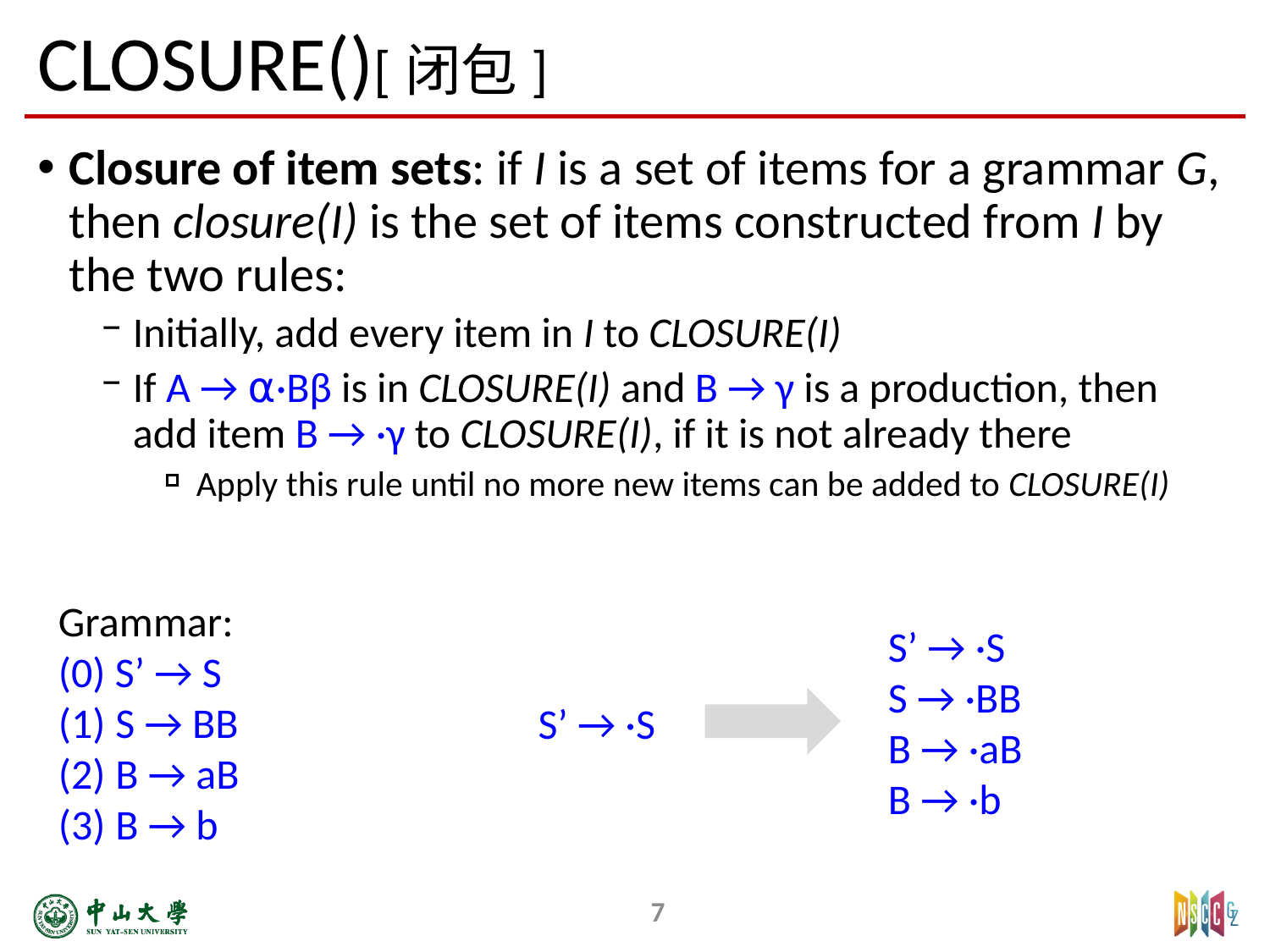

# CLOSURE()[闭包]
Closure of item sets: if I is a set of items for a grammar G, then closure(I) is the set of items constructed from I by the two rules:
Initially, add every item in I to CLOSURE(I)
If A → ⍺·Bβ is in CLOSURE(I) and B → γ is a production, then add item B → ·γ to CLOSURE(I), if it is not already there
Apply this rule until no more new items can be added to CLOSURE(I)
Grammar:
(0) S’ → S
 S → BB
 B → aB
 B → b
S’ → ·S
S → ·BB
B → ·aB
B → ·b

S’ → ·S
7